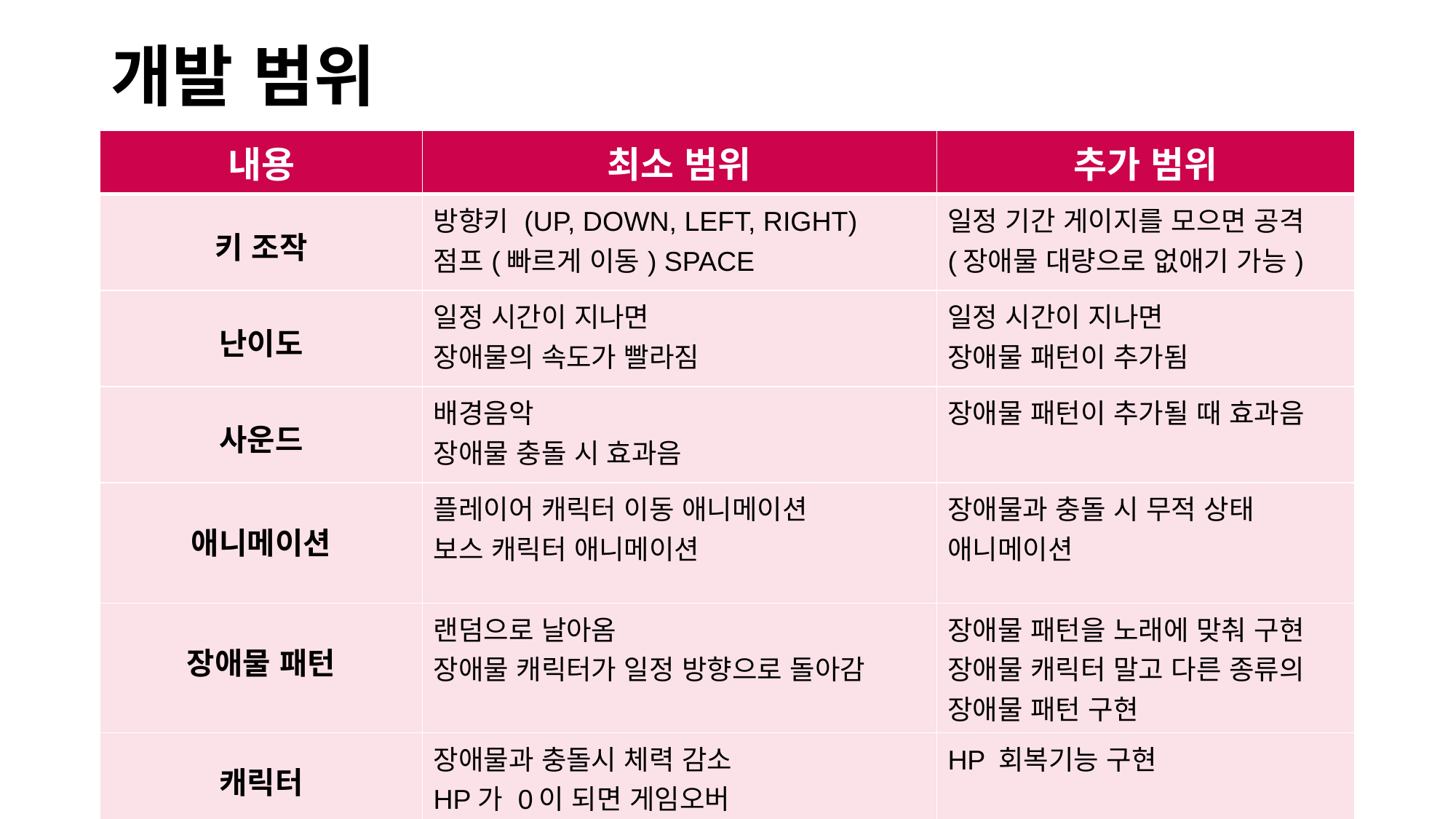

# 개발 범위
| 내용 | 최소 범위 | 추가 범위 |
| --- | --- | --- |
| 키 조작 | 방향키 (UP, DOWN, LEFT, RIGHT) 점프(빠르게 이동) SPACE | 일정 기간 게이지를 모으면 공격 (장애물 대량으로 없애기 가능) |
| 난이도 | 일정 시간이 지나면 장애물의 속도가 빨라짐 | 일정 시간이 지나면 장애물 패턴이 추가됨 |
| 사운드 | 배경음악 장애물 충돌 시 효과음 | 장애물 패턴이 추가될 때 효과음 |
| 애니메이션 | 플레이어 캐릭터 이동 애니메이션 보스 캐릭터 애니메이션 | 장애물과 충돌 시 무적 상태 애니메이션 |
| 장애물 패턴 | 랜덤으로 날아옴 장애물 캐릭터가 일정 방향으로 돌아감 | 장애물 패턴을 노래에 맞춰 구현 장애물 캐릭터 말고 다른 종류의 장애물 패턴 구현 |
| 캐릭터 | 장애물과 충돌시 체력 감소 HP가 0이 되면 게임오버 | HP 회복기능 구현 |